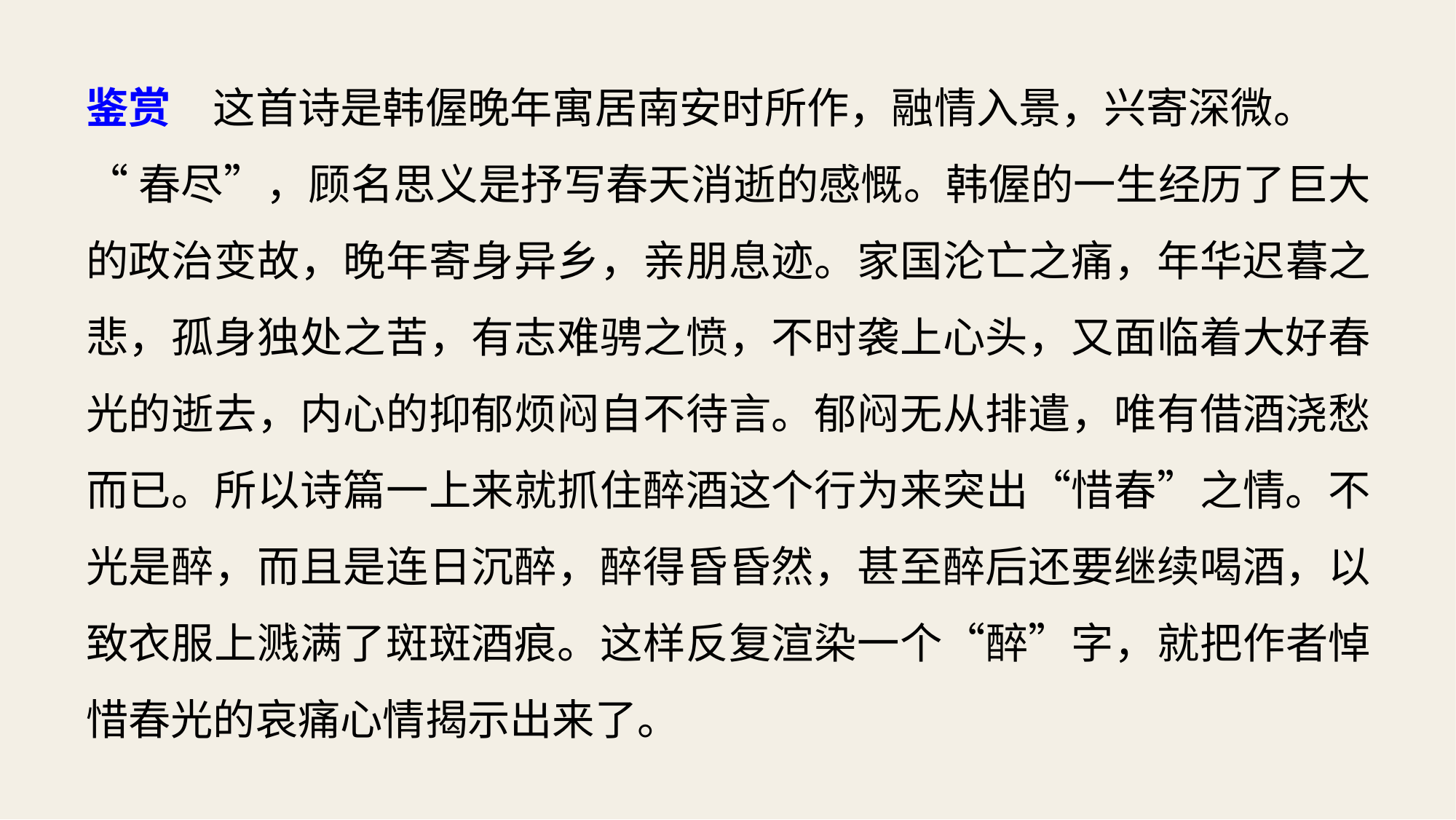

鉴赏　这首诗是韩偓晚年寓居南安时所作，融情入景，兴寄深微。
“春尽”，顾名思义是抒写春天消逝的感慨。韩偓的一生经历了巨大的政治变故，晚年寄身异乡，亲朋息迹。家国沦亡之痛，年华迟暮之悲，孤身独处之苦，有志难骋之愤，不时袭上心头，又面临着大好春光的逝去，内心的抑郁烦闷自不待言。郁闷无从排遣，唯有借酒浇愁而已。所以诗篇一上来就抓住醉酒这个行为来突出“惜春”之情。不光是醉，而且是连日沉醉，醉得昏昏然，甚至醉后还要继续喝酒，以致衣服上溅满了斑斑酒痕。这样反复渲染一个“醉”字，就把作者悼惜春光的哀痛心情揭示出来了。